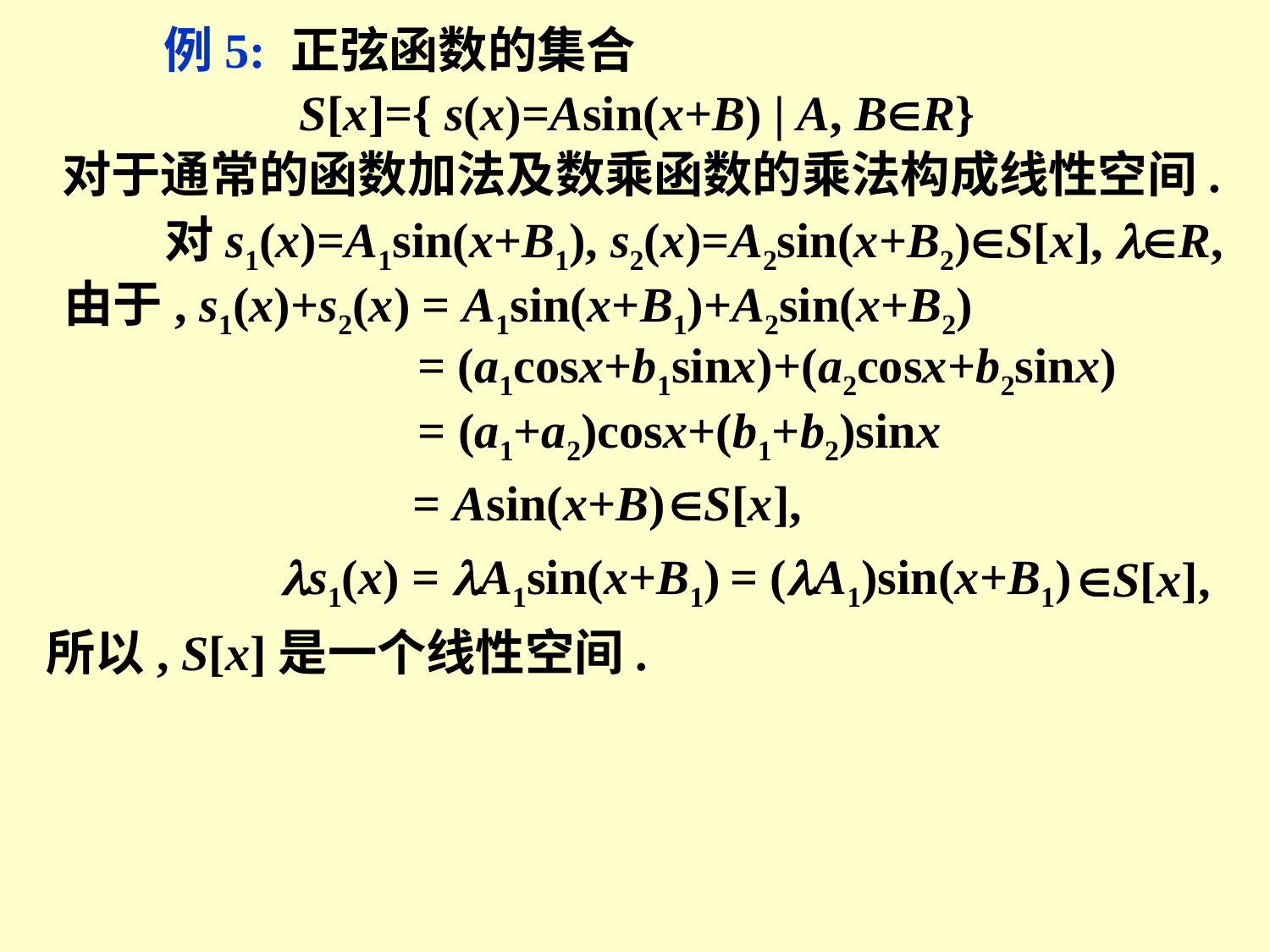

例5: 正弦函数的集合
S[x]={ s(x)=Asin(x+B) | A, B∈R}
对于通常的函数加法及数乘函数的乘法构成线性空间.
对s1(x)=A1sin(x+B1), s2(x)=A2sin(x+B2)∈S[x], λ∈R,
由于, s1(x)+s2(x) = A1sin(x+B1)+A2sin(x+B2)
= (a1cosx+b1sinx)+(a2cosx+b2sinx)
= (a1+a2)cosx+(b1+b2)sinx
= Asin(x+B)
∈S[x],
λs1(x) = λA1sin(x+B1)
= (λA1)sin(x+B1)
∈S[x],
所以, S[x]是一个线性空间.